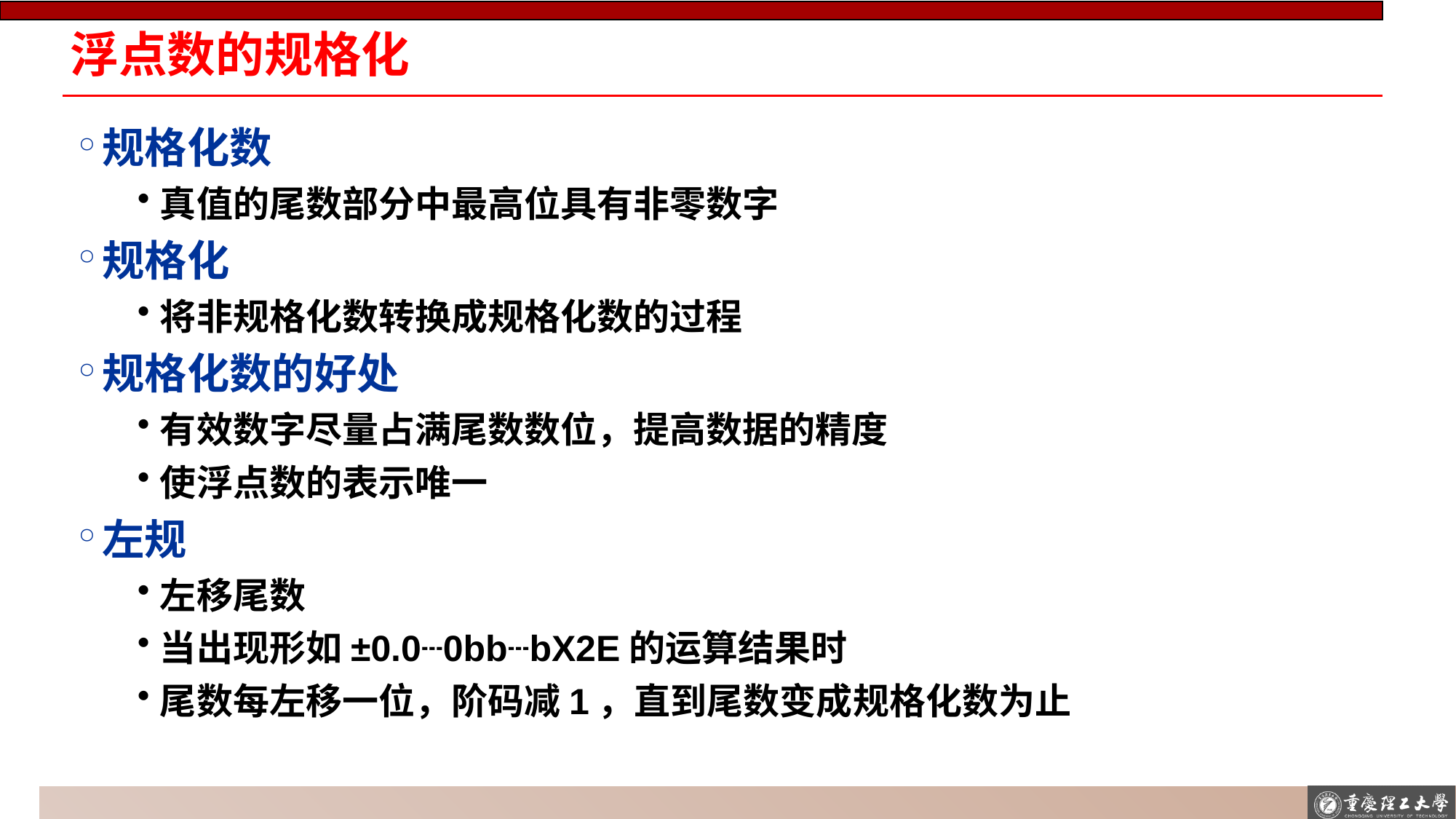

# 浮点数的规格化
规格化数
真值的尾数部分中最高位具有非零数字
规格化
将非规格化数转换成规格化数的过程
规格化数的好处
有效数字尽量占满尾数数位，提高数据的精度
使浮点数的表示唯一
左规
左移尾数
当出现形如±0.0┄0bb┄bX2E的运算结果时
尾数每左移一位，阶码减1，直到尾数变成规格化数为止